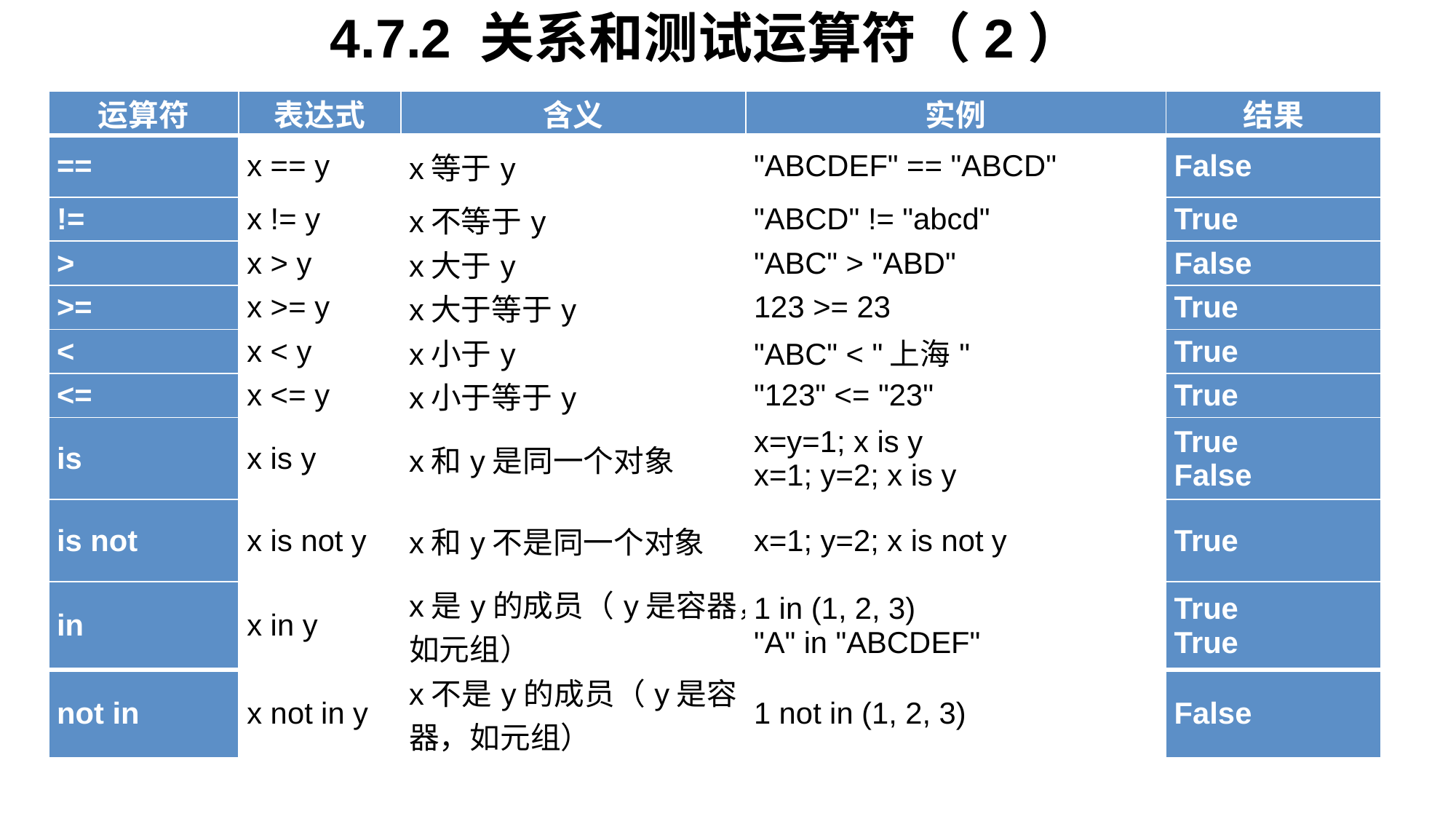

# 4.7.2 关系和测试运算符（2）
| 运算符 | 表达式 | 含义 | 实例 | 结果 |
| --- | --- | --- | --- | --- |
| == | x == y | x等于y | "ABCDEF" == "ABCD" | False |
| != | x != y | x不等于y | "ABCD" != "abcd" | True |
| > | x > y | x大于y | "ABC" > "ABD" | False |
| >= | x >= y | x大于等于y | 123 >= 23 | True |
| < | x < y | x小于y | "ABC" < "上海" | True |
| <= | x <= y | x小于等于y | "123" <= "23" | True |
| is | x is y | x和y是同一个对象 | x=y=1; x is y x=1; y=2; x is y | True False |
| is not | x is not y | x和y不是同一个对象 | x=1; y=2; x is not y | True |
| in | x in y | x是y的成员（y是容器，如元组） | 1 in (1, 2, 3) "A" in "ABCDEF" | True True |
| not in | x not in y | x不是y的成员（y是容器，如元组） | 1 not in (1, 2, 3) | False |